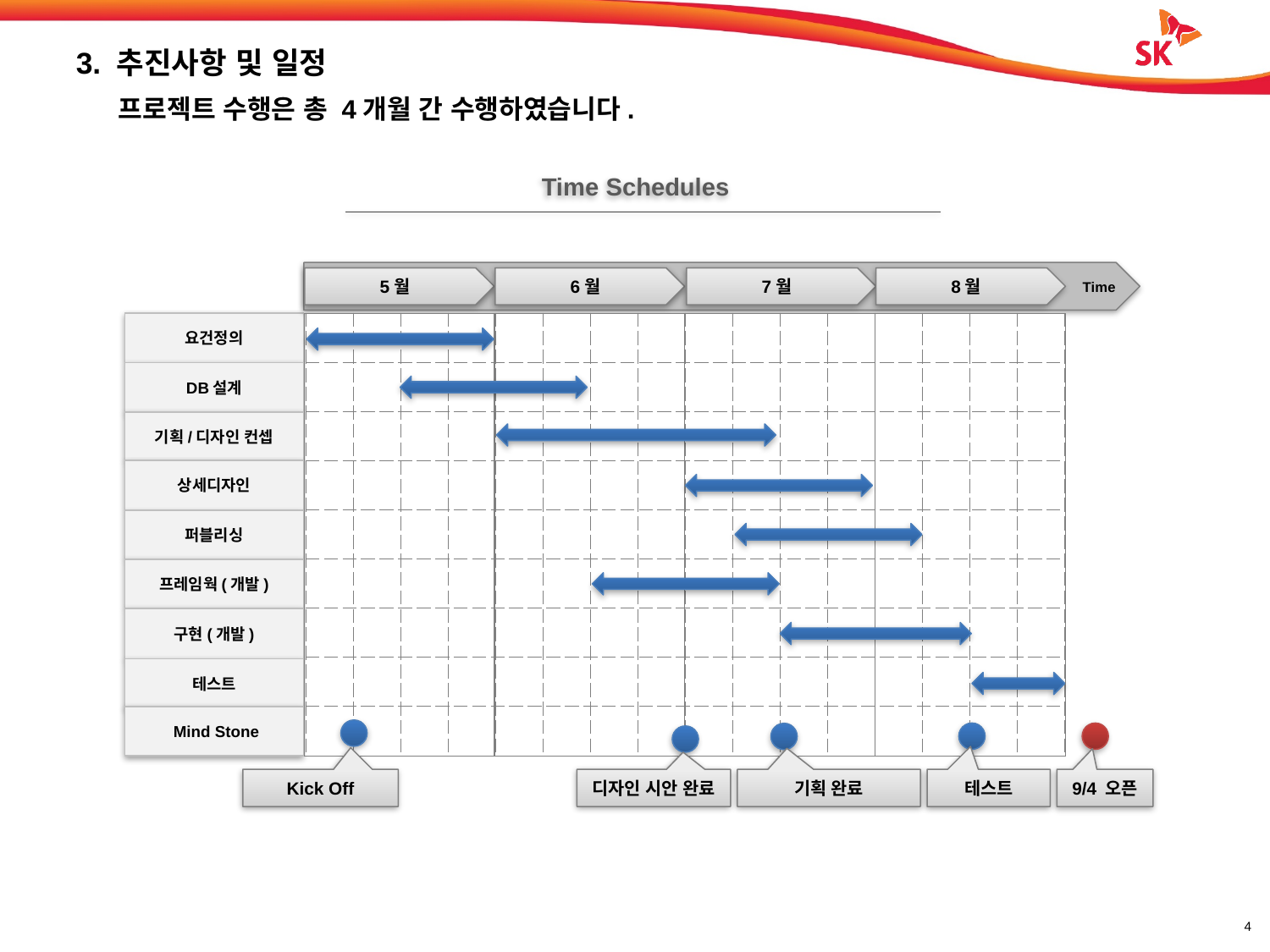

# 3. 추진사항 및 일정
프로젝트 수행은 총 4개월 간 수행하였습니다.
Time Schedules
 Time
5월
6월
7월
8월
|  |  |  |  |  |  |  |  |  |  |  |  |  |  |  |  |
| --- | --- | --- | --- | --- | --- | --- | --- | --- | --- | --- | --- | --- | --- | --- | --- |
|  |  |  |  |  |  |  |  |  |  |  |  |  |  |  |  |
|  |  |  |  |  |  |  |  |  |  |  |  |  |  |  |  |
|  |  |  |  |  |  |  |  |  |  |  |  |  |  |  |  |
|  |  |  |  |  |  |  |  |  |  |  |  |  |  |  |  |
|  |  |  |  |  |  |  |  |  |  |  |  |  |  |  |  |
|  |  |  |  |  |  |  |  |  |  |  |  |  |  |  |  |
|  |  |  |  |  |  |  |  |  |  |  |  |  |  |  |  |
|  |  |  |  |  |  |  |  |  |  |  |  |  |  |  |  |
요건정의

DB설계

기획/디자인 컨셉

상세디자인

퍼블리싱

프레임웍(개발)

구현(개발)

테스트

 Mind Stone

기획 완료
테스트
9/4 오픈
Kick Off
디자인 시안 완료